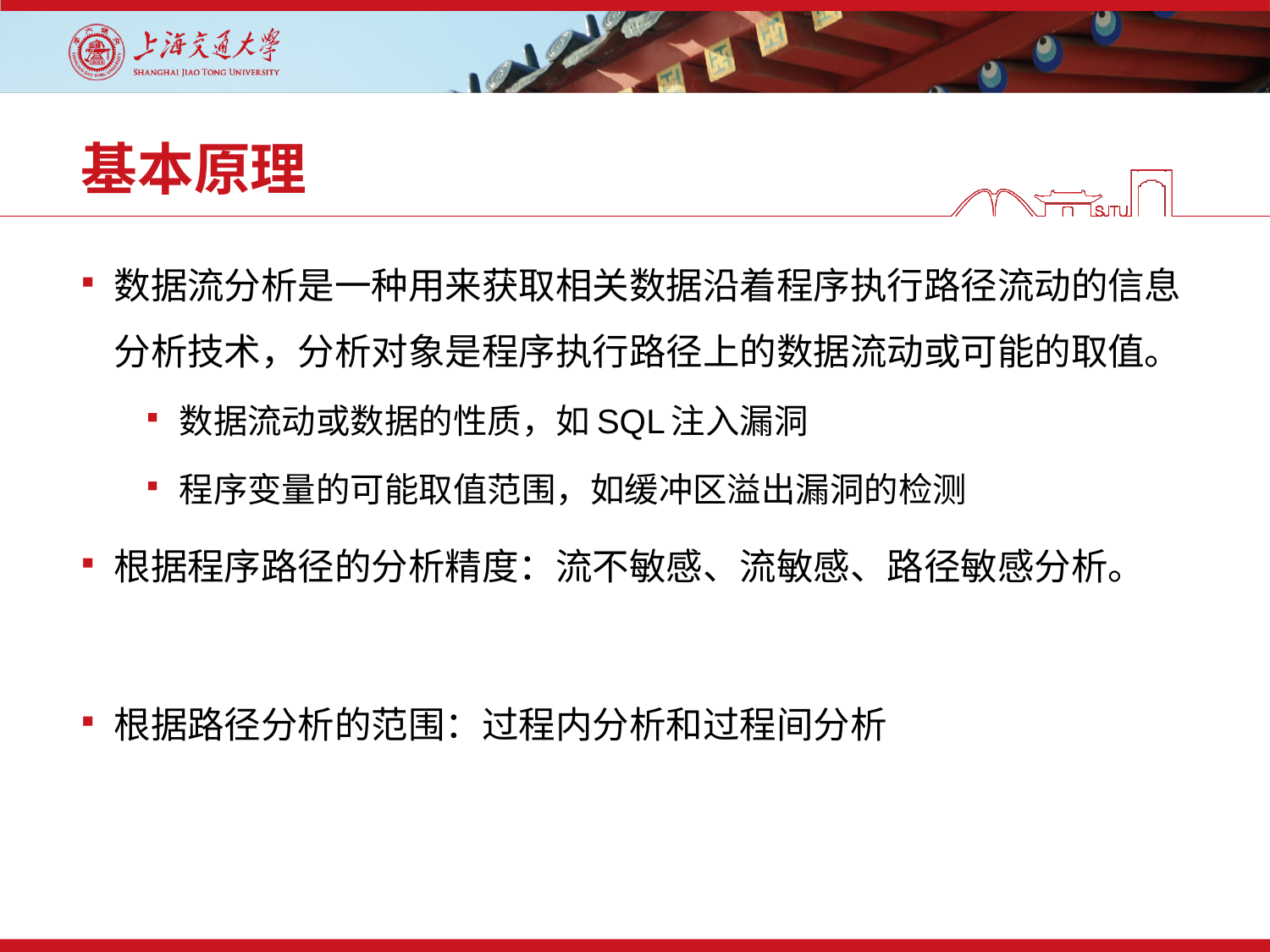

# 基本原理
数据流分析是一种用来获取相关数据沿着程序执行路径流动的信息分析技术，分析对象是程序执行路径上的数据流动或可能的取值。
数据流动或数据的性质，如SQL注入漏洞
程序变量的可能取值范围，如缓冲区溢出漏洞的检测
根据程序路径的分析精度：流不敏感、流敏感、路径敏感分析。

根据路径分析的范围：过程内分析和过程间分析